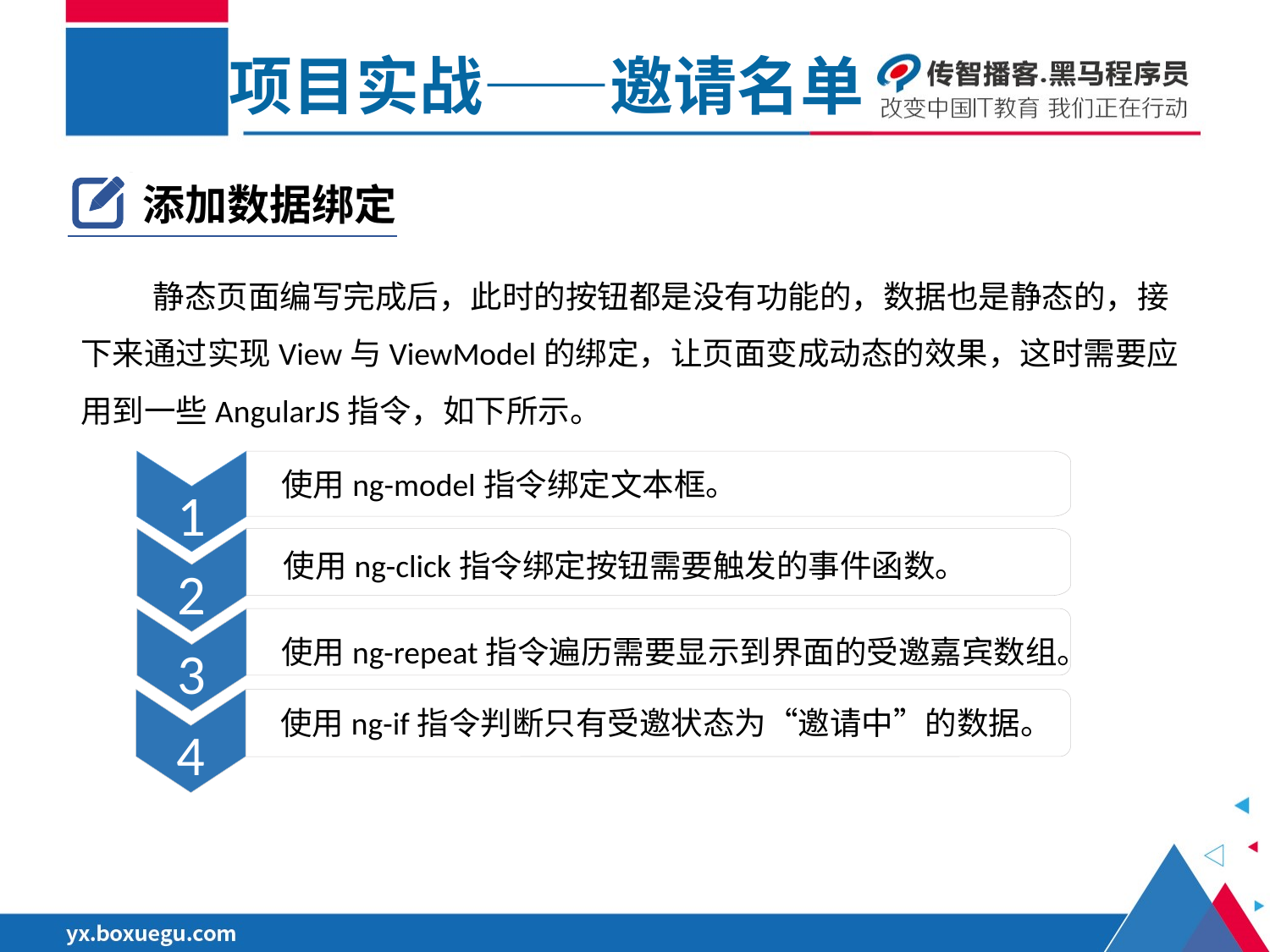

项目实战——邀请名单
添加数据绑定

         静态页面编写完成后，此时的按钮都是没有功能的，数据也是静态的，接下来通过实现View与ViewModel的绑定，让页面变成动态的效果，这时需要应用到一些AngularJS指令，如下所示。

1

使用ng-model指令绑定文本框。

2

使用ng-click指令绑定按钮需要触发的事件函数。

3

使用ng-repeat指令遍历需要显示到界面的受邀嘉宾数组。

4
使用ng-if指令判断只有受邀状态为“邀请中”的数据。